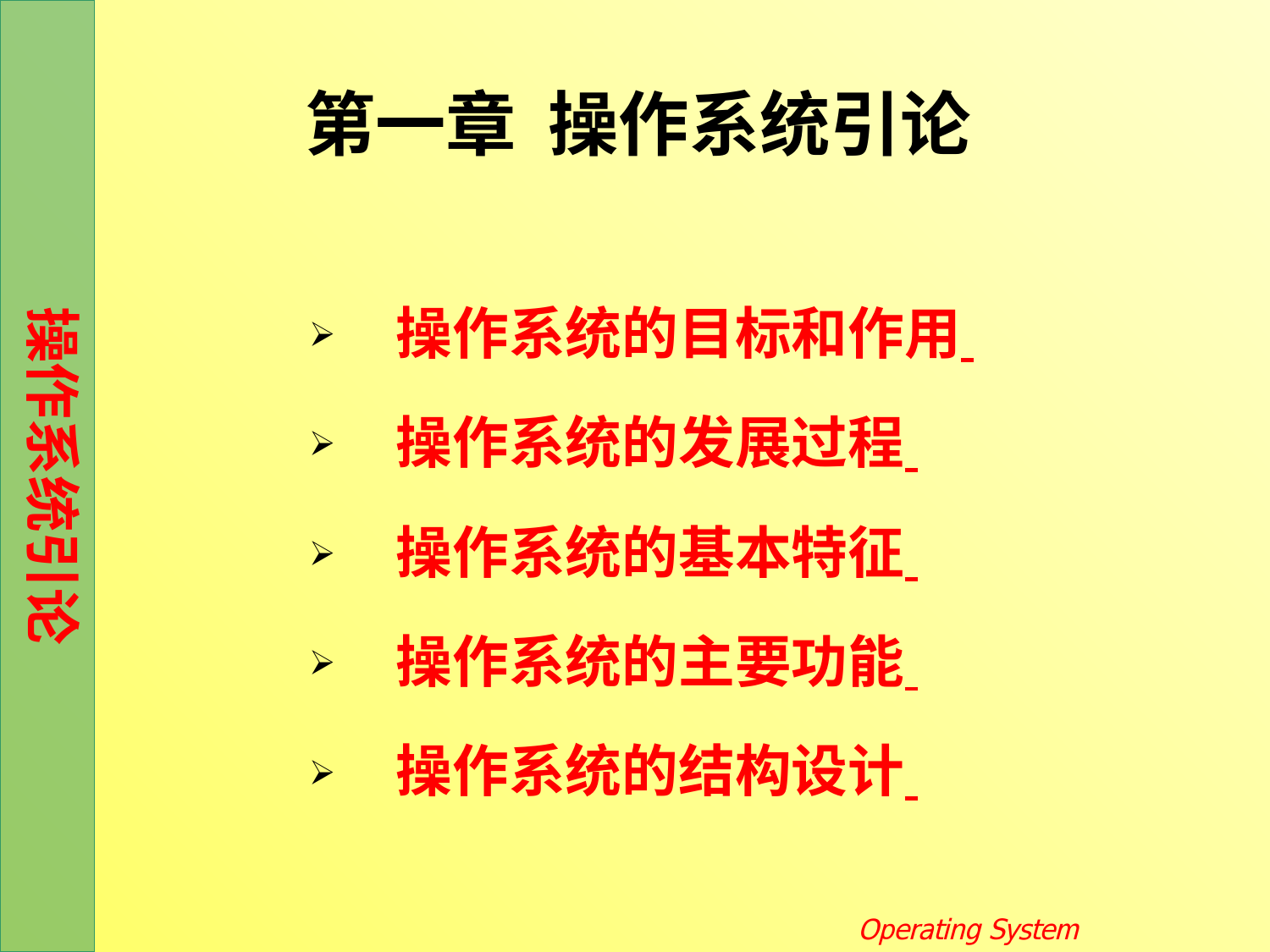

# 第一章  操作系统引论
  操作系统的目标和作用
  操作系统的发展过程
  操作系统的基本特征
  操作系统的主要功能
  操作系统的结构设计
Operating System
8